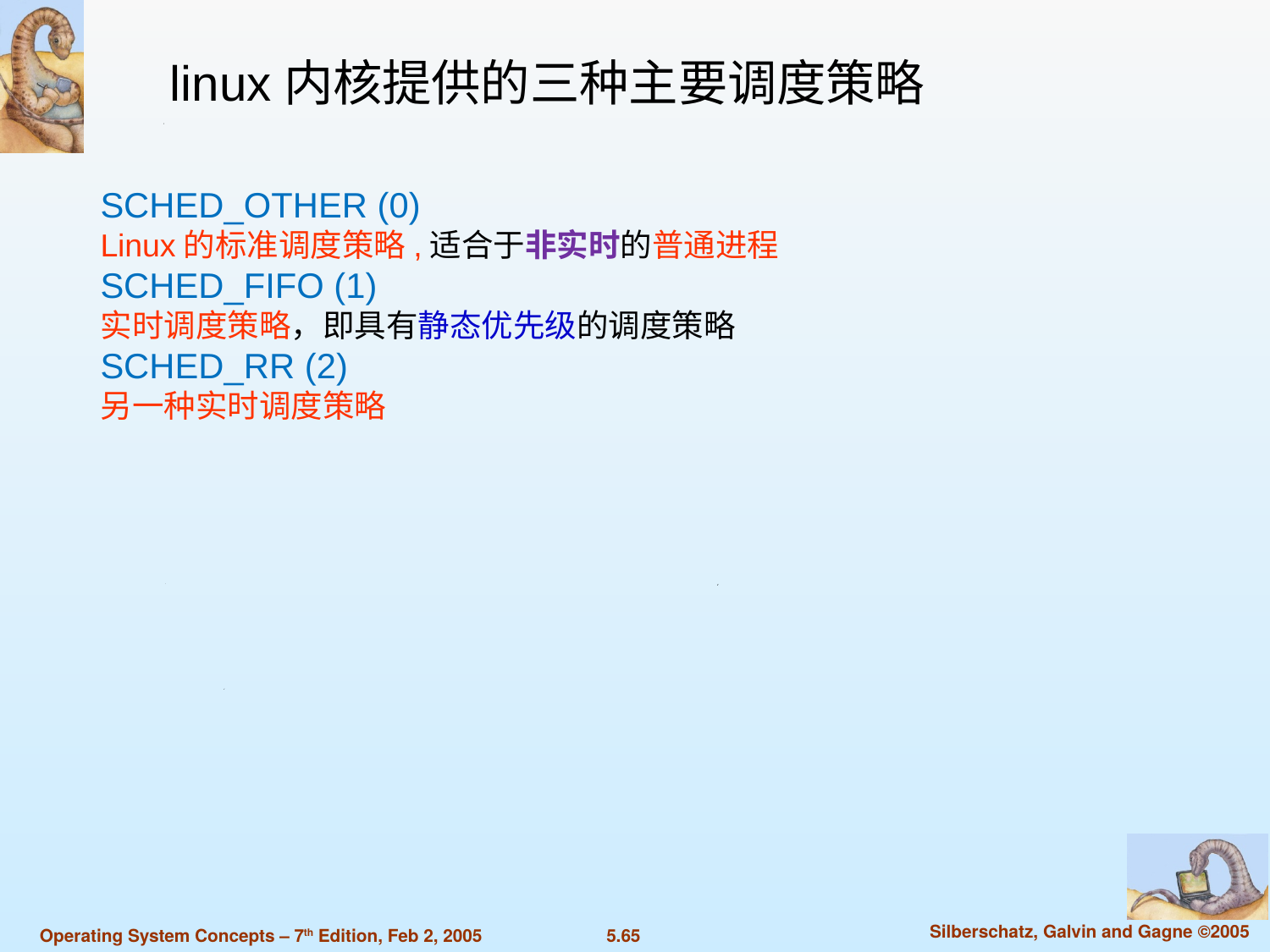

linux内核提供的三种主要调度策略
SCHED_OTHER (0)
Linux的标准调度策略,适合于非实时的普通进程
SCHED_FIFO (1)
实时调度策略，即具有静态优先级的调度策略
SCHED_RR (2)
另一种实时调度策略